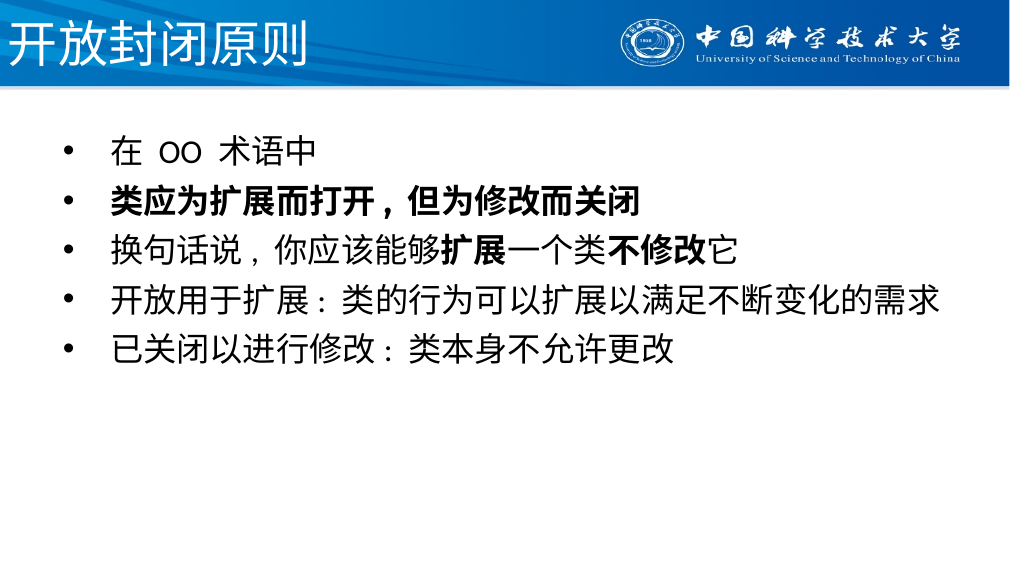

# 开放封闭原则
在 OO 术语中
类应为扩展而打开, 但为修改而关闭
换句话说, 你应该能够扩展一个类不修改它
开放用于扩展: 类的行为可以扩展以满足不断变化的需求
已关闭以进行修改: 类本身不允许更改